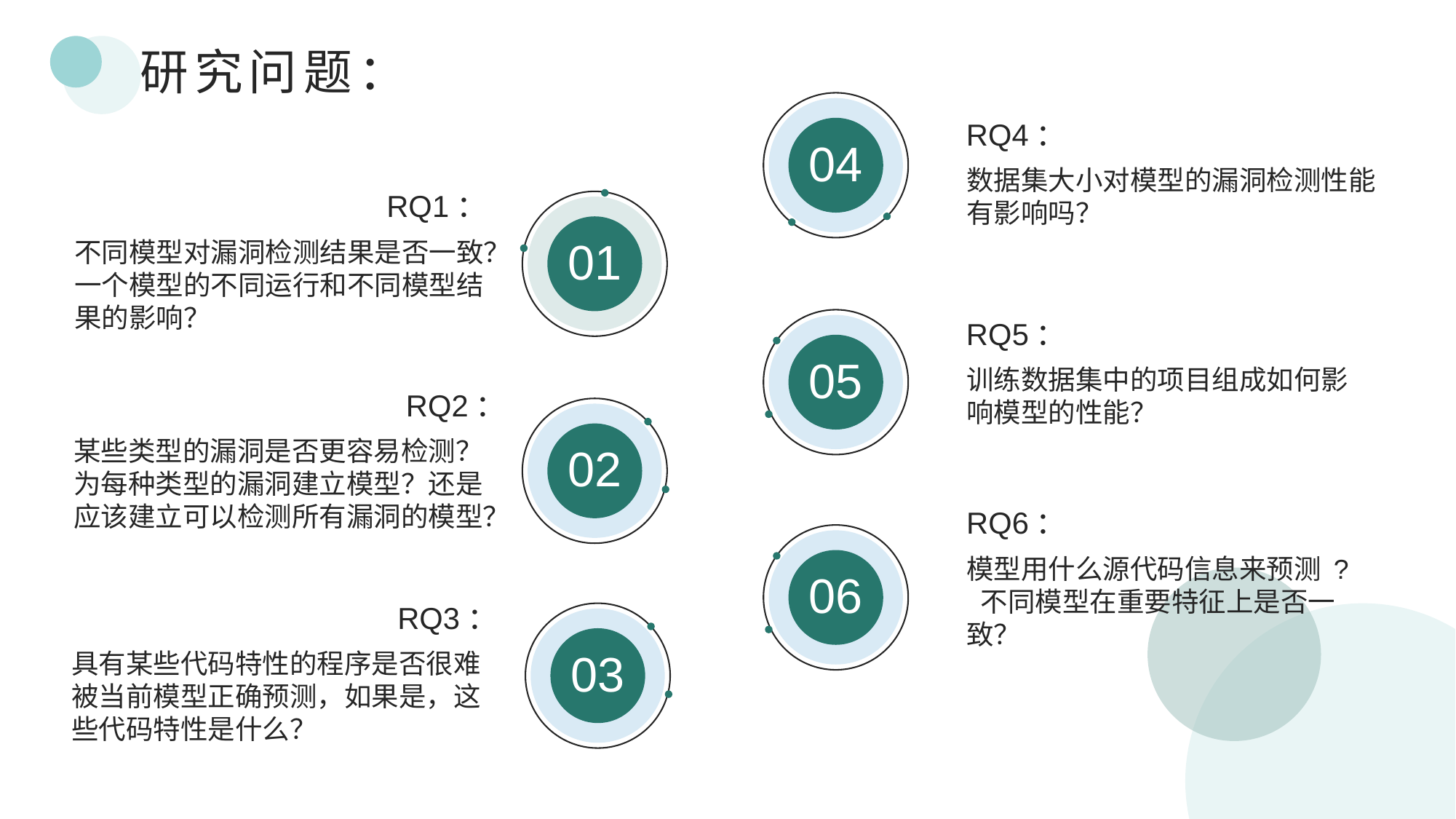

研究问题：

04
RQ4：
数据集大小对模型的漏洞检测性能有影响吗？
RQ1：
不同模型对漏洞检测结果是否一致？一个模型的不同运行和不同模型结果的影响？

01

05
RQ5：
训练数据集中的项目组成如何影响模型的性能？
RQ2：
某些类型的漏洞是否更容易检测？为每种类型的漏洞建立模型？还是应该建立可以检测所有漏洞的模型？

02
RQ6：
模型用什么源代码信息来预测 ? 不同模型在重要特征上是否一致？

06

RQ3：
具有某些代码特性的程序是否很难被当前模型正确预测，如果是，这些代码特性是什么？

03